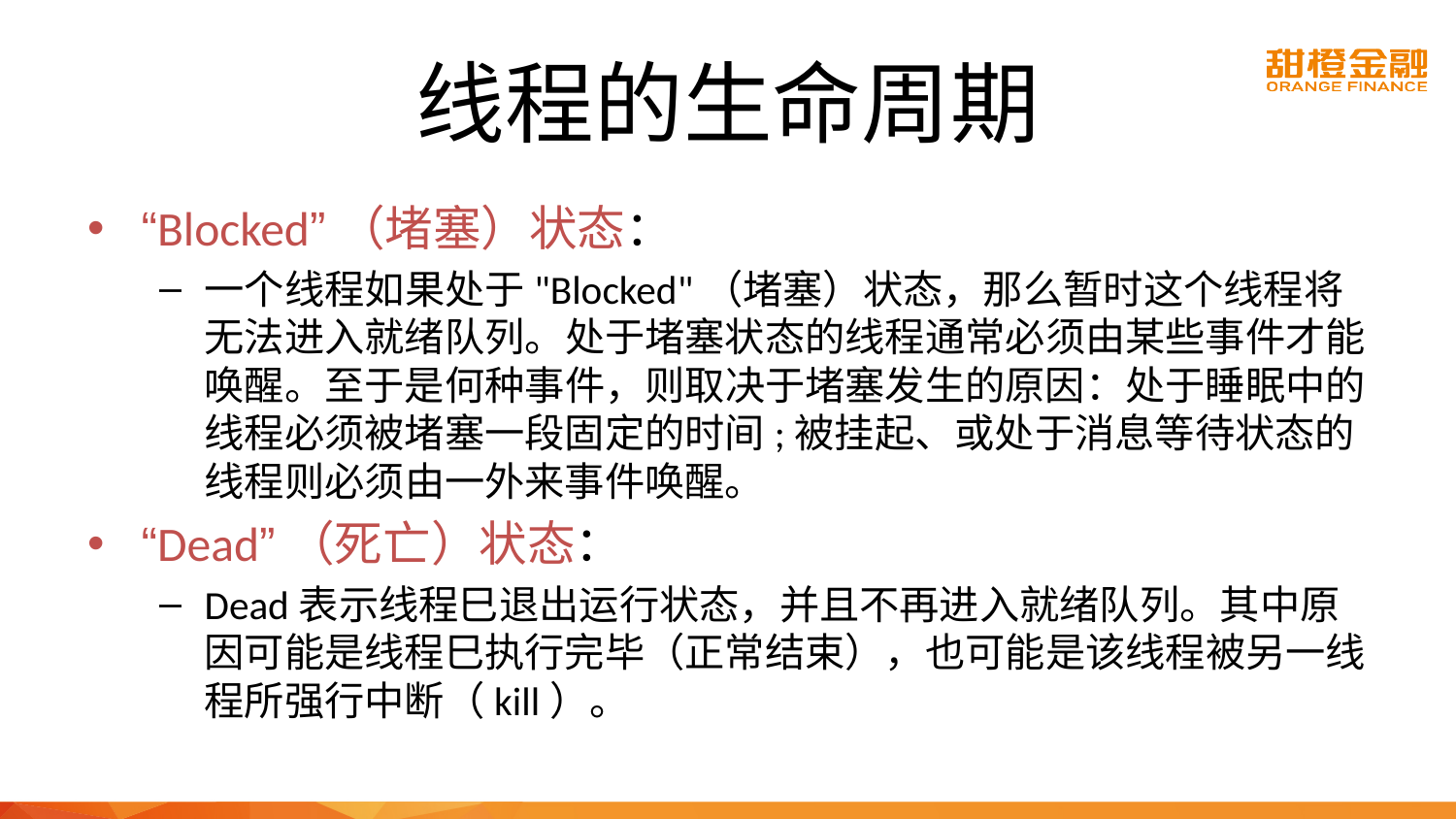

# 线程的生命周期
“Blocked”（堵塞）状态：
一个线程如果处于"Blocked"（堵塞）状态，那么暂时这个线程将无法进入就绪队列。处于堵塞状态的线程通常必须由某些事件才能唤醒。至于是何种事件，则取决于堵塞发生的原因：处于睡眠中的线程必须被堵塞一段固定的时间;被挂起、或处于消息等待状态的线程则必须由一外来事件唤醒。
“Dead”（死亡）状态：
Dead表示线程巳退出运行状态，并且不再进入就绪队列。其中原因可能是线程巳执行完毕（正常结束），也可能是该线程被另一线程所强行中断（kill）。